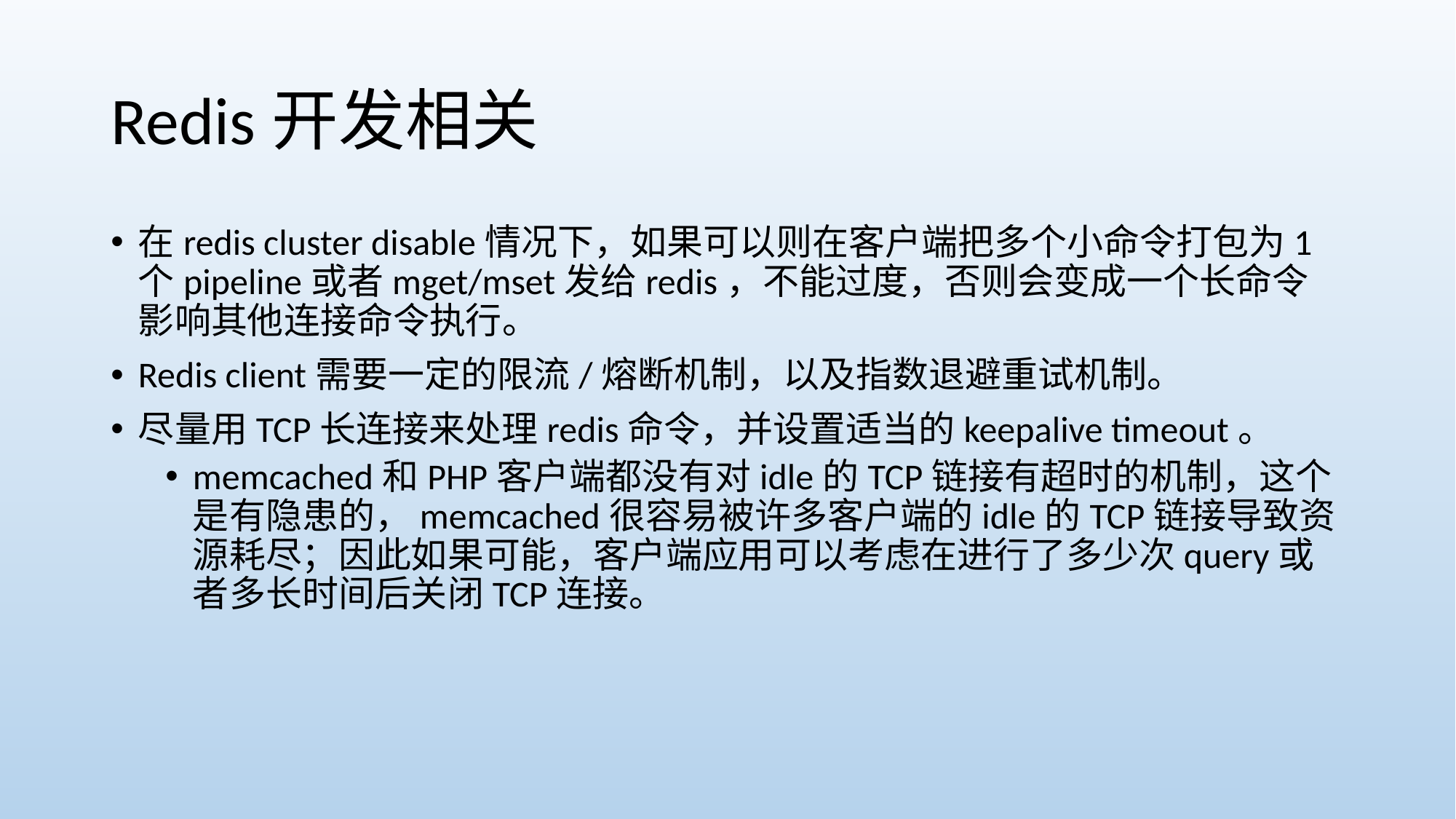

# Redis开发相关
在redis cluster disable情况下，如果可以则在客户端把多个小命令打包为1个pipeline或者mget/mset发给redis，不能过度，否则会变成一个长命令影响其他连接命令执行。
Redis client需要一定的限流/熔断机制，以及指数退避重试机制。
尽量用TCP长连接来处理redis命令，并设置适当的keepalive timeout。
memcached和PHP客户端都没有对idle的TCP链接有超时的机制，这个是有隐患的，memcached很容易被许多客户端的idle的TCP链接导致资源耗尽；因此如果可能，客户端应用可以考虑在进行了多少次query或者多长时间后关闭TCP连接。